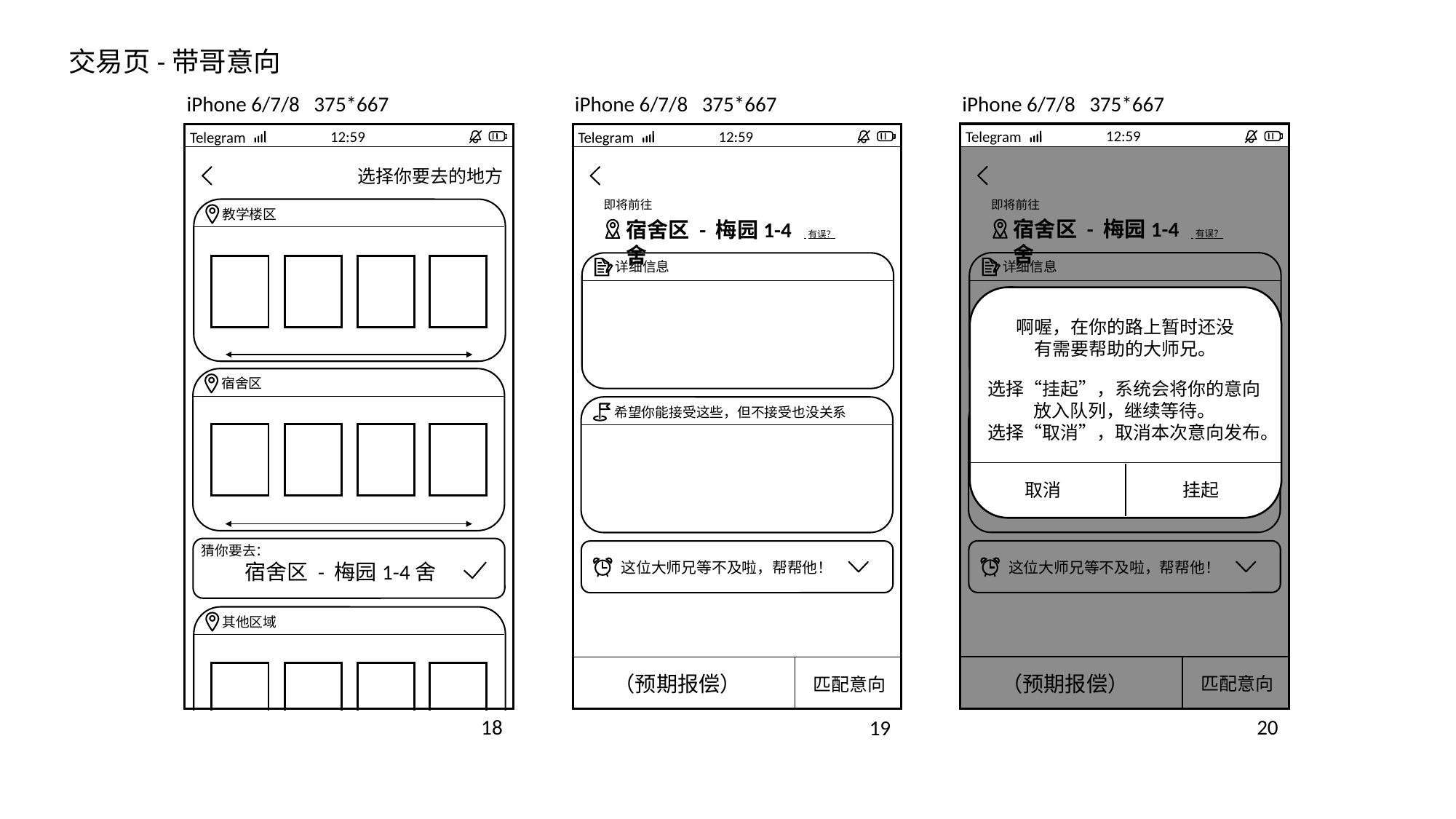

交易页-带哥意向
iPhone 6/7/8   375*667

20
12:59
Telegram

即将前往
宿舍区 - 梅园1-4舍

 有误？

详细信息

希望你能接受这些，但不接受也没关系

这位大师兄等不及啦，帮帮他！

（预期报偿）
匹配意向

啊喔，在你的路上暂时还没有需要帮助的大师兄。
选择“挂起”，系统会将你的意向放入队列，继续等待。
选择“取消”，取消本次意向发布。
取消
挂起
iPhone 6/7/8   375*667

4
12:59
Telegram

选择你要去的地方

教学楼区

宿舍区

猜你要去：

宿舍区 - 梅园1-4舍

其他区域

18
iPhone 6/7/8   375*667

19
12:59
Telegram

即将前往
宿舍区 - 梅园1-4舍

 有误？

详细信息

希望你能接受这些，但不接受也没关系

这位大师兄等不及啦，帮帮他！

（预期报偿）
匹配意向